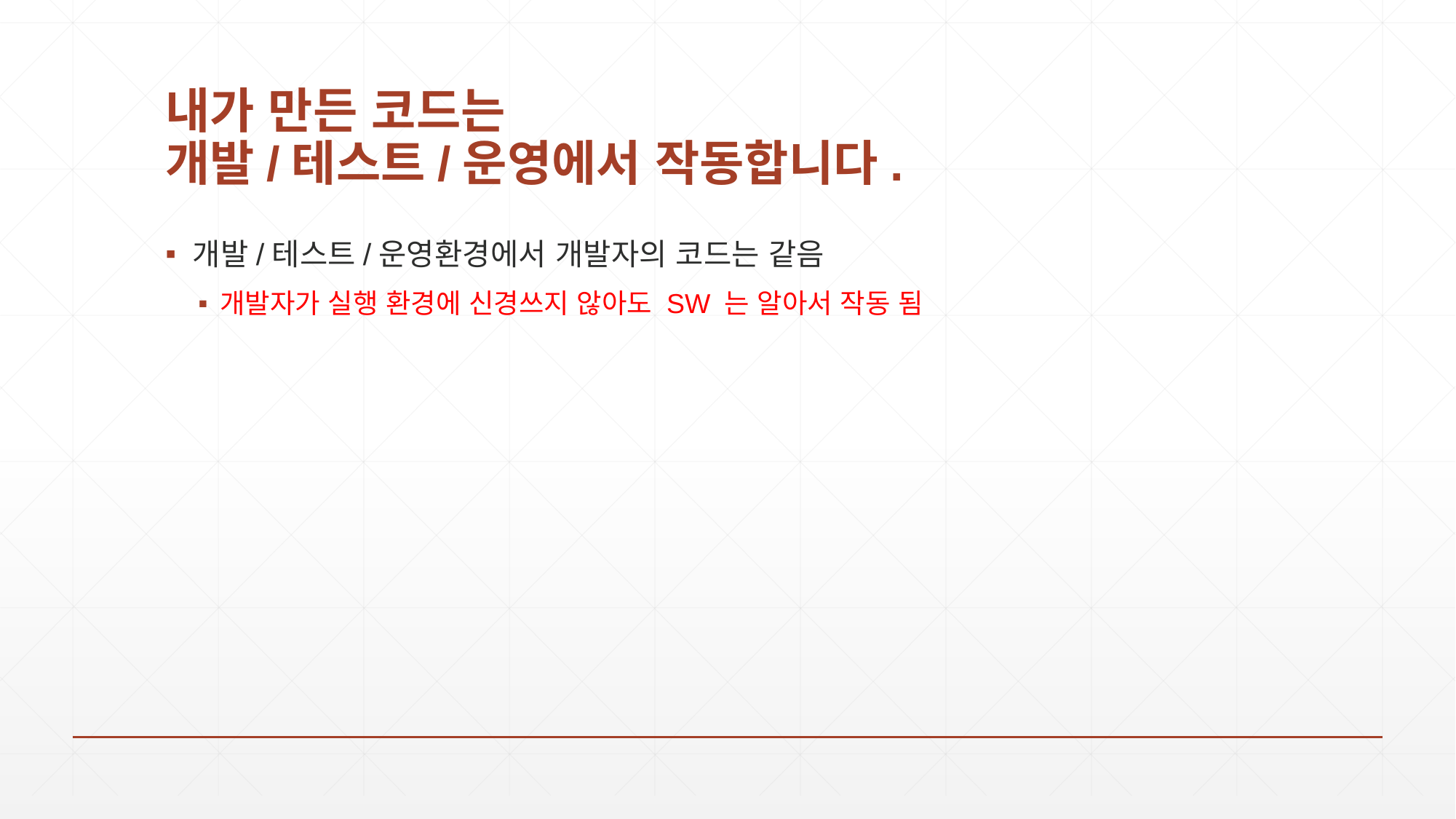

# 내가 만든 코드는 개발/테스트/운영에서 작동합니다.
개발/테스트/운영환경에서 개발자의 코드는 같음
개발자가 실행 환경에 신경쓰지 않아도 SW 는 알아서 작동 됨